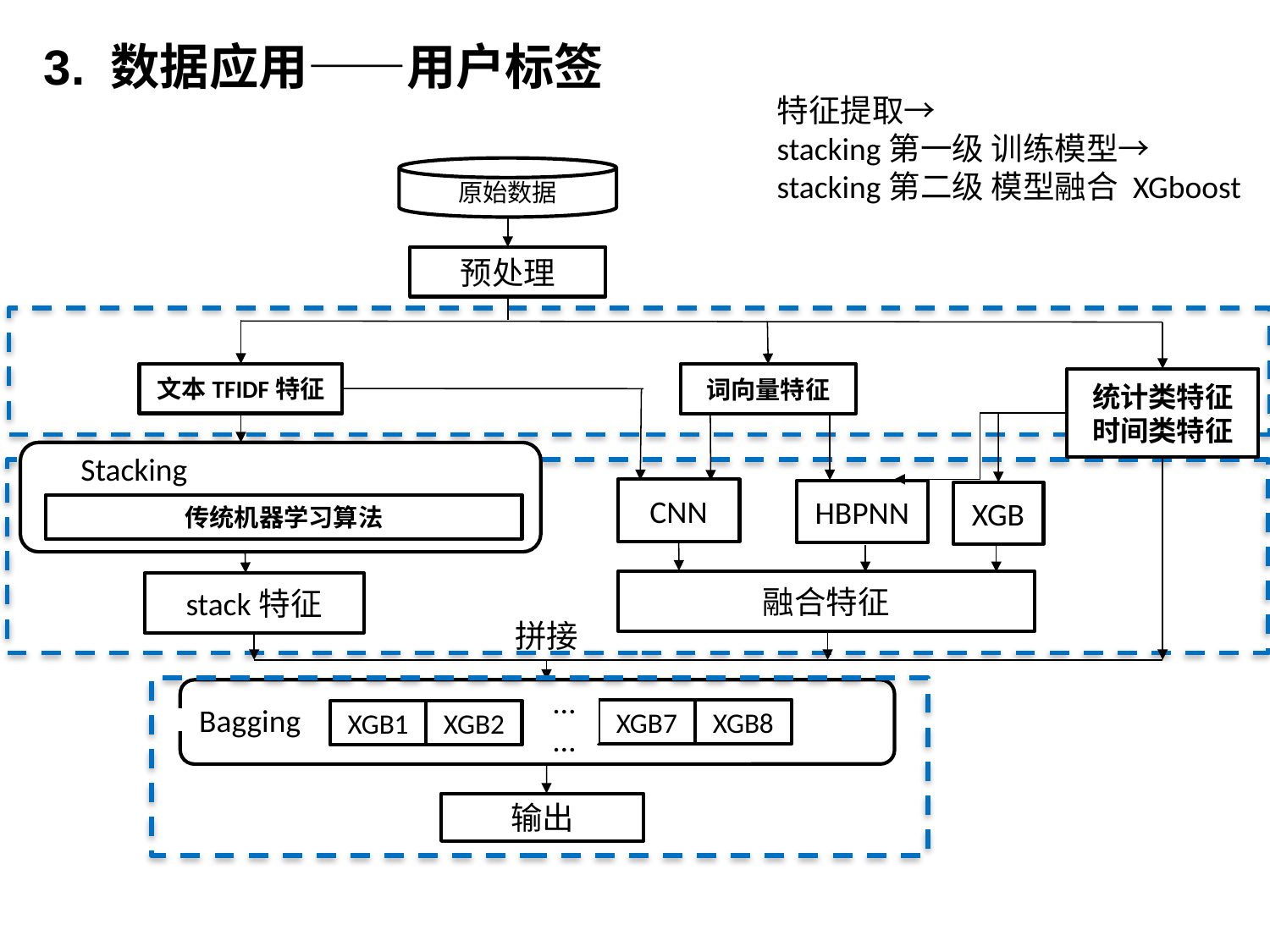

3. 数据应用——用户标签
特征提取→
stacking第一级 训练模型→
stacking第二级 模型融合 XGboost
原始数据
预处理
文本TFIDF特征
统计类特征
时间类特征

Stacking
传统机器学习算法
stack特征
拼接

XGB7
XGB8
XGB1
XGB2
输出
词向量特征
CNN
HBPNN
XGB
融合特征

……
Bagging